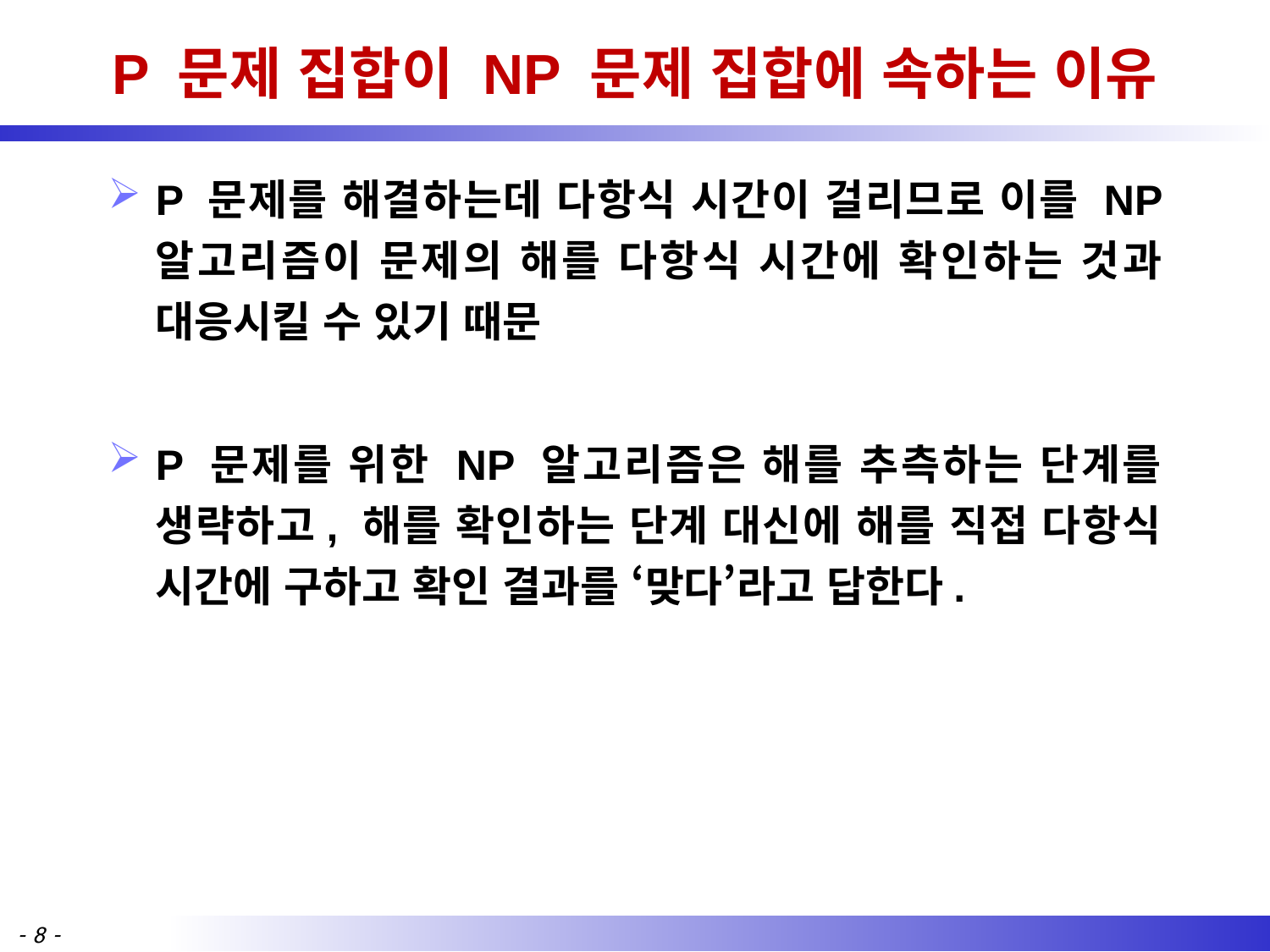

# P 문제 집합이 NP 문제 집합에 속하는 이유
P 문제를 해결하는데 다항식 시간이 걸리므로 이를 NP 알고리즘이 문제의 해를 다항식 시간에 확인하는 것과 대응시킬 수 있기 때문

P 문제를 위한 NP 알고리즘은 해를 추측하는 단계를 생략하고, 해를 확인하는 단계 대신에 해를 직접 다항식 시간에 구하고 확인 결과를 ‘맞다’라고 답한다.
- 8 -